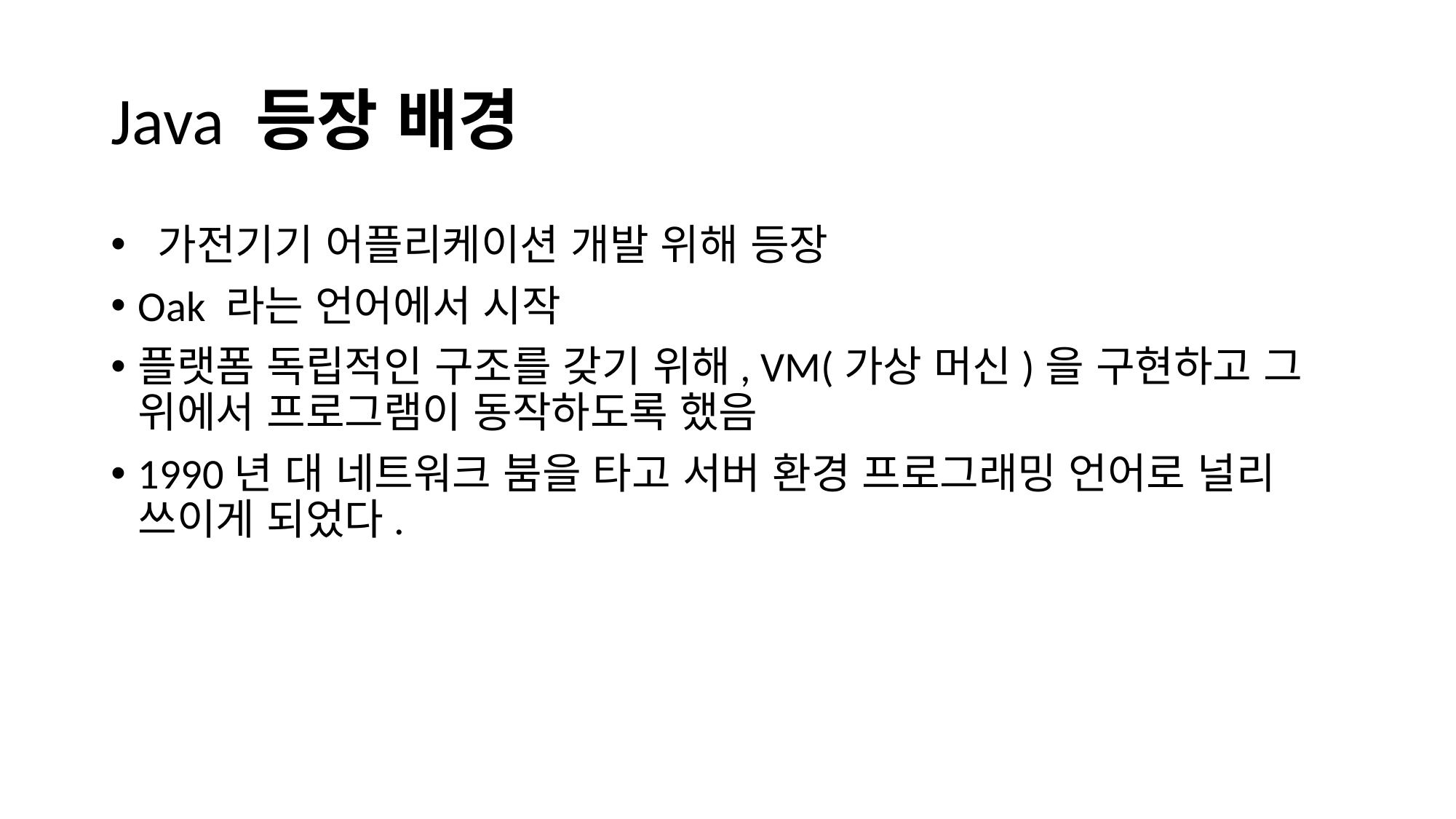

# Java 등장 배경
 가전기기 어플리케이션 개발 위해 등장
Oak 라는 언어에서 시작
플랫폼 독립적인 구조를 갖기 위해, VM(가상 머신)을 구현하고 그 위에서 프로그램이 동작하도록 했음
1990년 대 네트워크 붐을 타고 서버 환경 프로그래밍 언어로 널리 쓰이게 되었다.